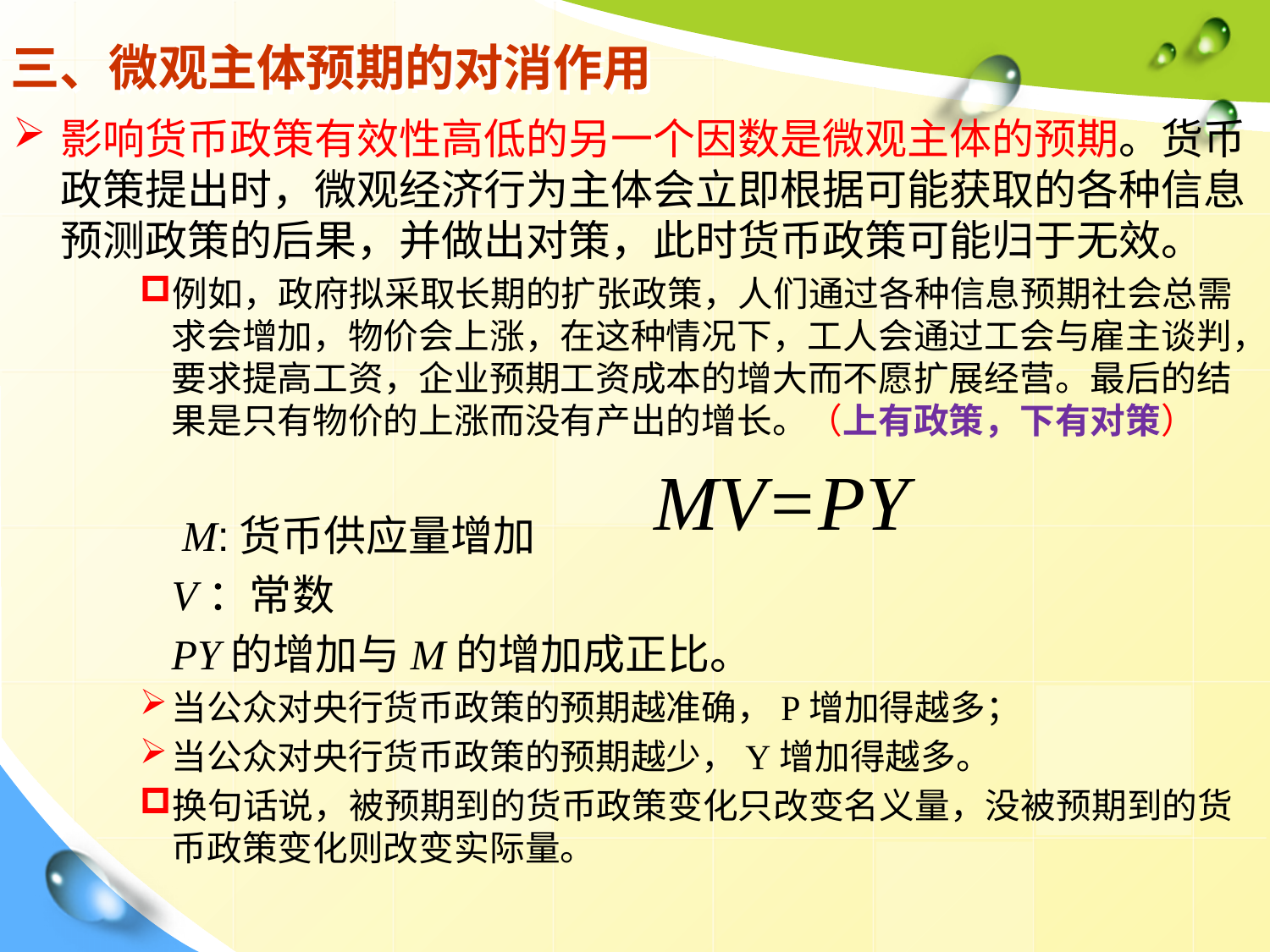

# 三、微观主体预期的对消作用
影响货币政策有效性高低的另一个因数是微观主体的预期。货币政策提出时，微观经济行为主体会立即根据可能获取的各种信息预测政策的后果，并做出对策，此时货币政策可能归于无效。
例如，政府拟采取长期的扩张政策，人们通过各种信息预期社会总需求会增加，物价会上涨，在这种情况下，工人会通过工会与雇主谈判，要求提高工资，企业预期工资成本的增大而不愿扩展经营。最后的结果是只有物价的上涨而没有产出的增长。（上有政策，下有对策）

                M:货币供应量增加
               V：常数
               PY的增加与M的增加成正比。
当公众对央行货币政策的预期越准确，P增加得越多；
当公众对央行货币政策的预期越少，Y增加得越多。
换句话说，被预期到的货币政策变化只改变名义量，没被预期到的货币政策变化则改变实际量。

MV=PY